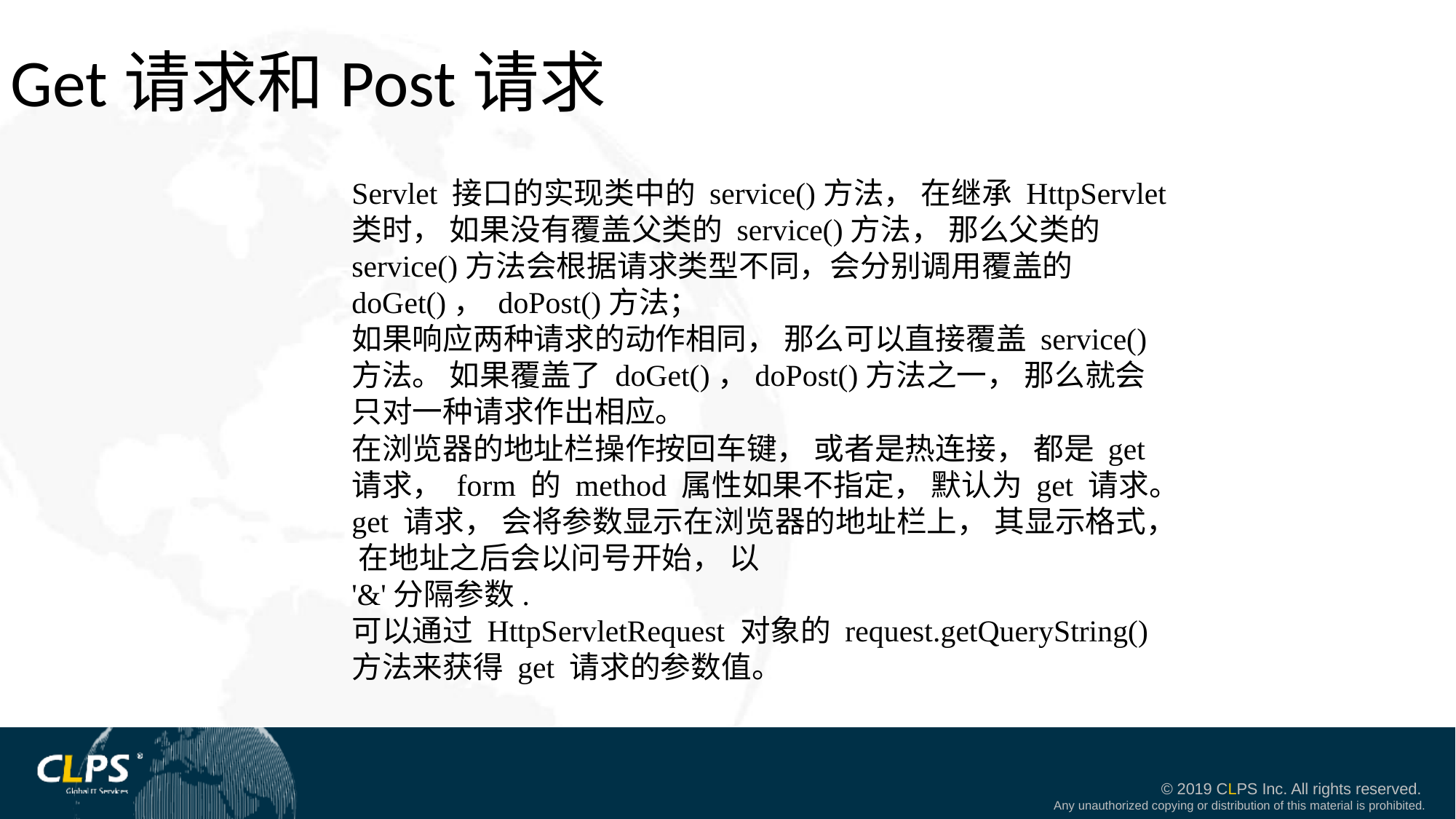

Get请求和Post请求
Servlet 接口的实现类中的 service()方法， 在继承 HttpServlet 类时， 如果没有覆盖父类的 service()方法， 那么父类的 service()方法会根据请求类型不同，会分别调用覆盖的 doGet()， doPost()方法；
如果响应两种请求的动作相同， 那么可以直接覆盖 service()方法。 如果覆盖了 doGet()，doPost()方法之一， 那么就会只对一种请求作出相应。
在浏览器的地址栏操作按回车键， 或者是热连接， 都是 get 请求， form 的 method 属性如果不指定， 默认为 get 请求。
get 请求， 会将参数显示在浏览器的地址栏上， 其显示格式， 在地址之后会以问号开始， 以
'&'分隔参数.
可以通过 HttpServletRequest 对象的 request.getQueryString()方法来获得 get 请求的参数值。